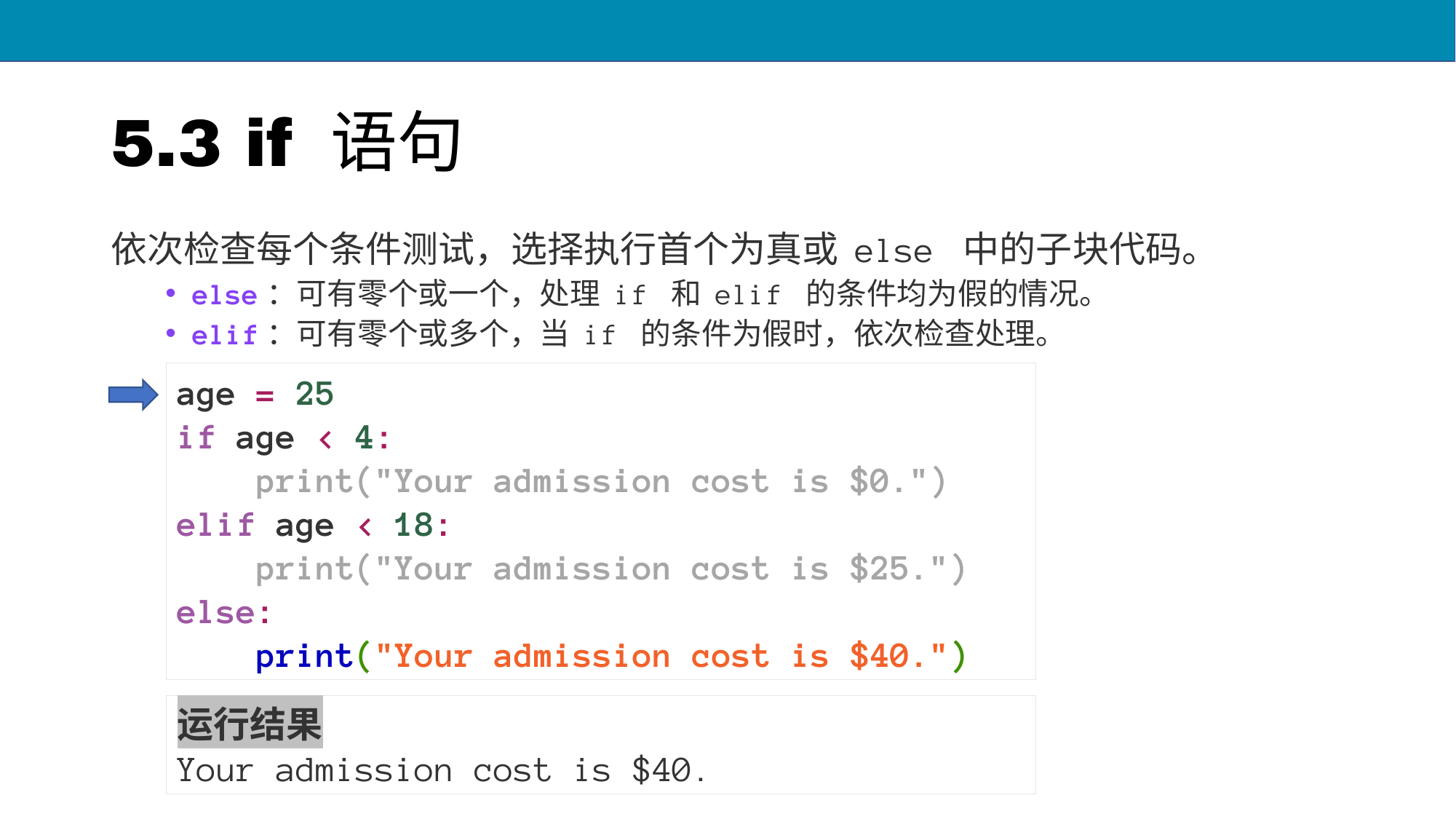

# 5.3 if 语句
依次检查每个条件测试，选择执行首个为真或 else 中的子块代码。
else：可有零个或一个，处理 if 和 elif 的条件均为假的情况。
elif：可有零个或多个，当 if 的条件为假时，依次检查处理。

age = 25
if age < 4:
    print("Your admission cost is $0.")
elif age < 18:
    print("Your admission cost is $25.")
else:
    print("Your admission cost is $40.")

运行结果
Your admission cost is $40.